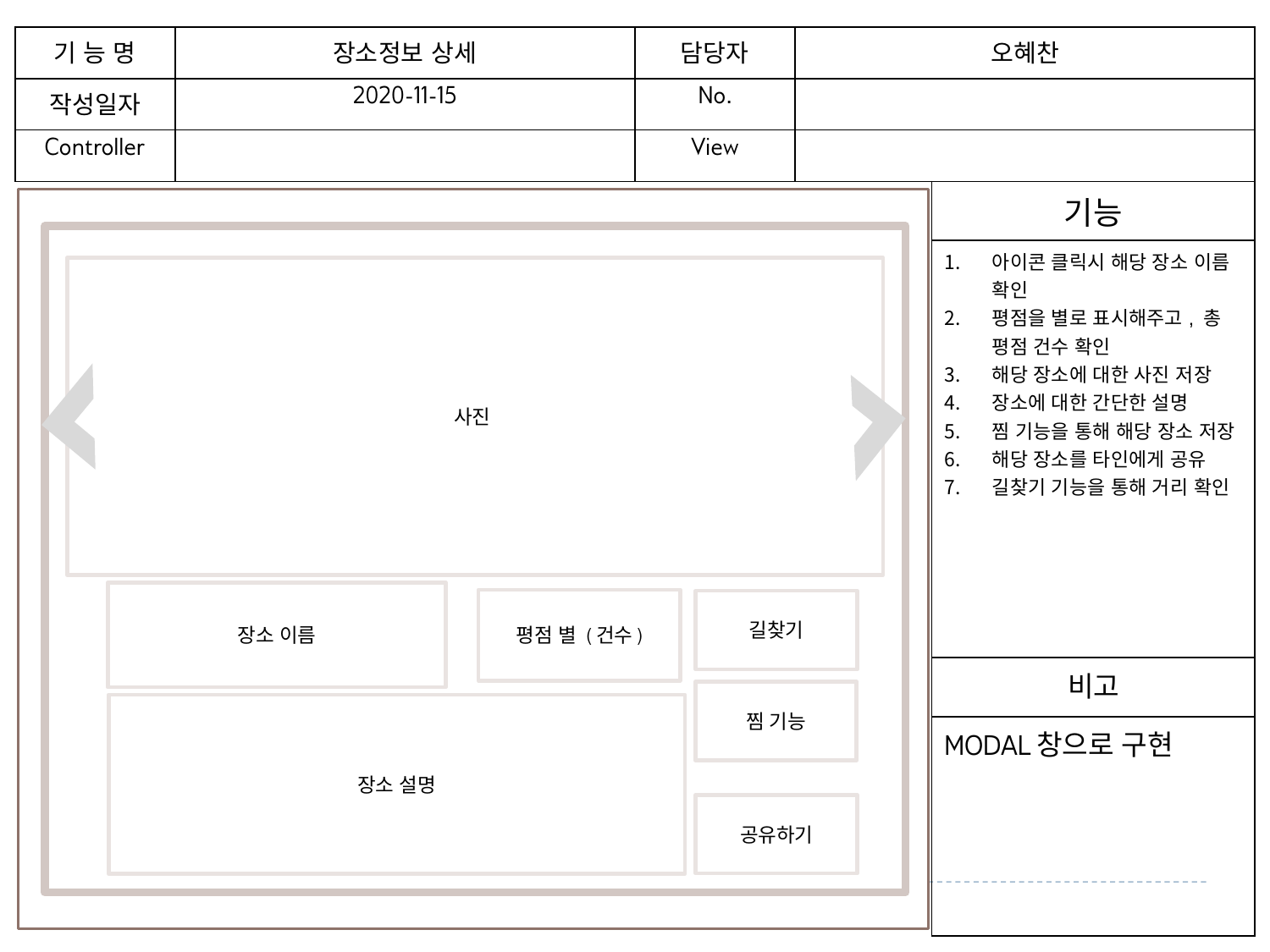

| 기 능 명 | 장소정보 상세 | 담당자 | 오혜찬 |
| --- | --- | --- | --- |
| 작성일자 | 2020-11-15 | No. |  |
| Controller |  | View |  |
| 기능 |
| --- |
| 아이콘 클릭시 해당 장소 이름 확인 평점을 별로 표시해주고, 총 평점 건수 확인 해당 장소에 대한 사진 저장 장소에 대한 간단한 설명 찜 기능을 통해 해당 장소 저장 해당 장소를 타인에게 공유 길찾기 기능을 통해 거리 확인 |
| 비고 |
| MODAL창으로 구현 |

사진

장소 이름
평점 별 (건수)
길찾기
찜 기능
장소 설명
공유하기